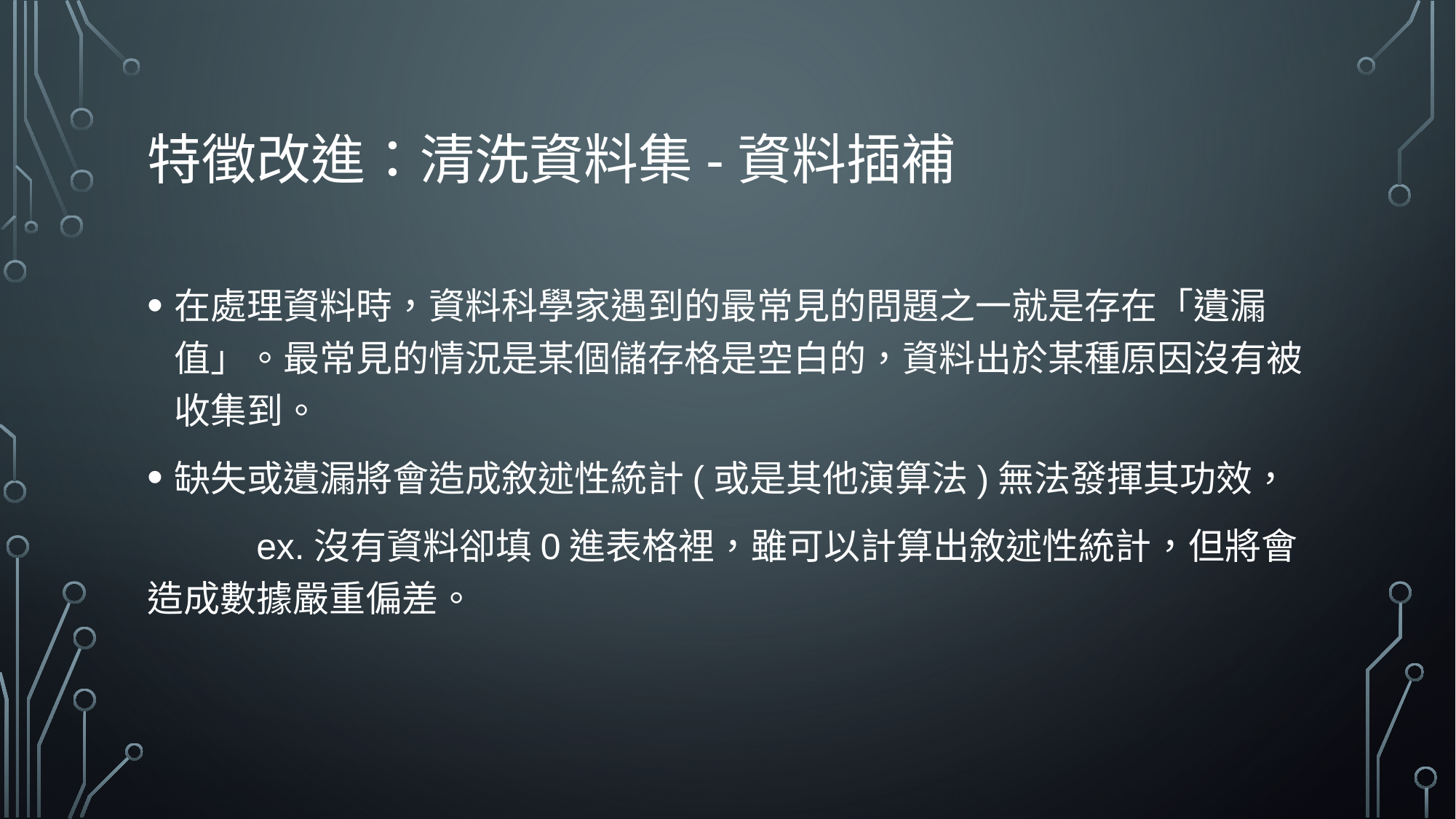

# 特徵改進：清洗資料集-資料插補
在處理資料時，資料科學家遇到的最常見的問題之一就是存在「遺漏值」。最常見的情況是某個儲存格是空白的，資料出於某種原因沒有被收集到。
缺失或遺漏將會造成敘述性統計(或是其他演算法)無法發揮其功效，
	ex.沒有資料卻填0進表格裡，雖可以計算出敘述性統計，但將會造成數據嚴重偏差。